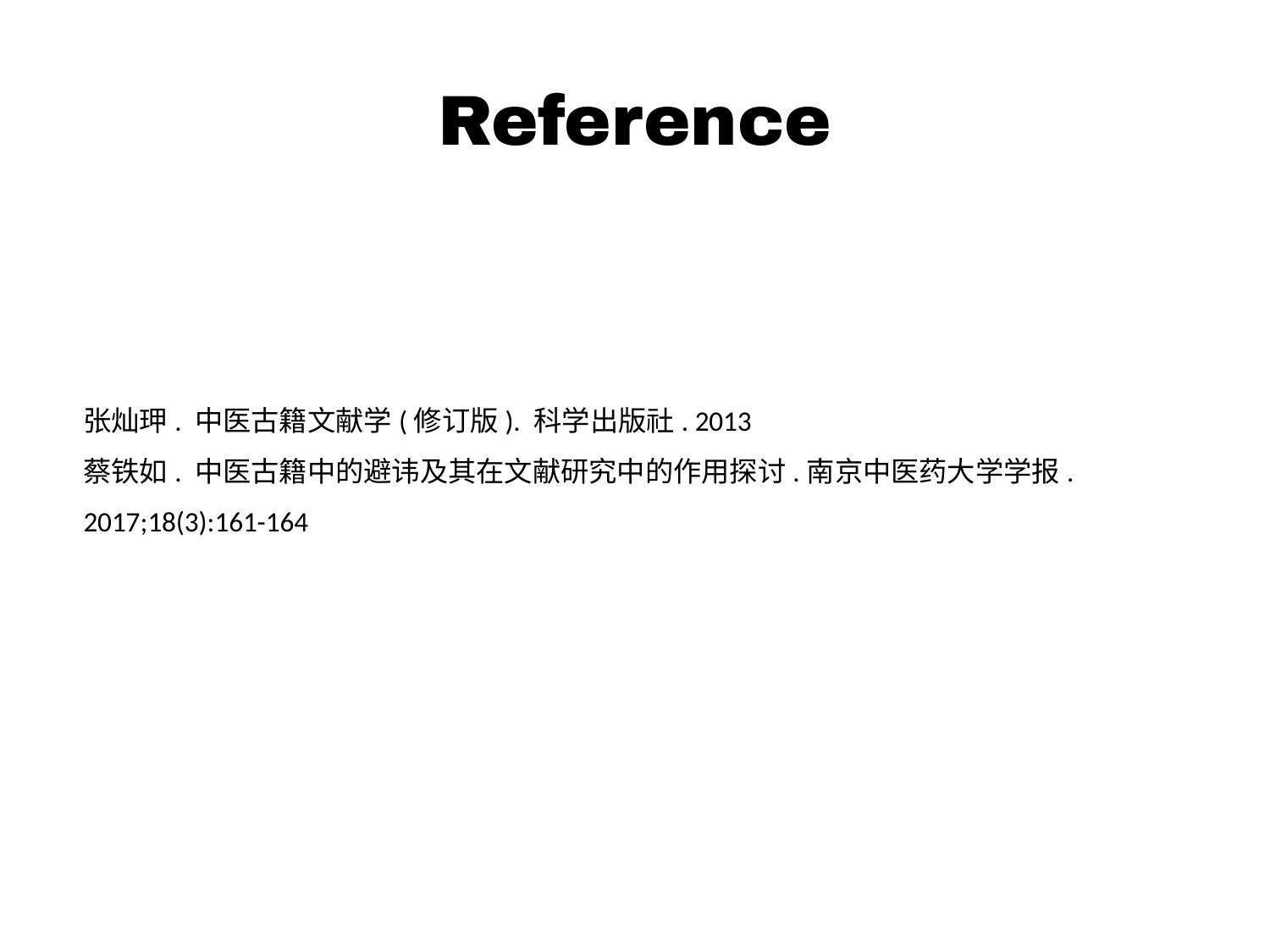

Reference
张灿玾. 中医古籍文献学(修订版). 科学出版社. 2013
蔡铁如. 中医古籍中的避讳及其在文献研究中的作用探讨.南京中医药大学学报. 2017;18(3):161-164